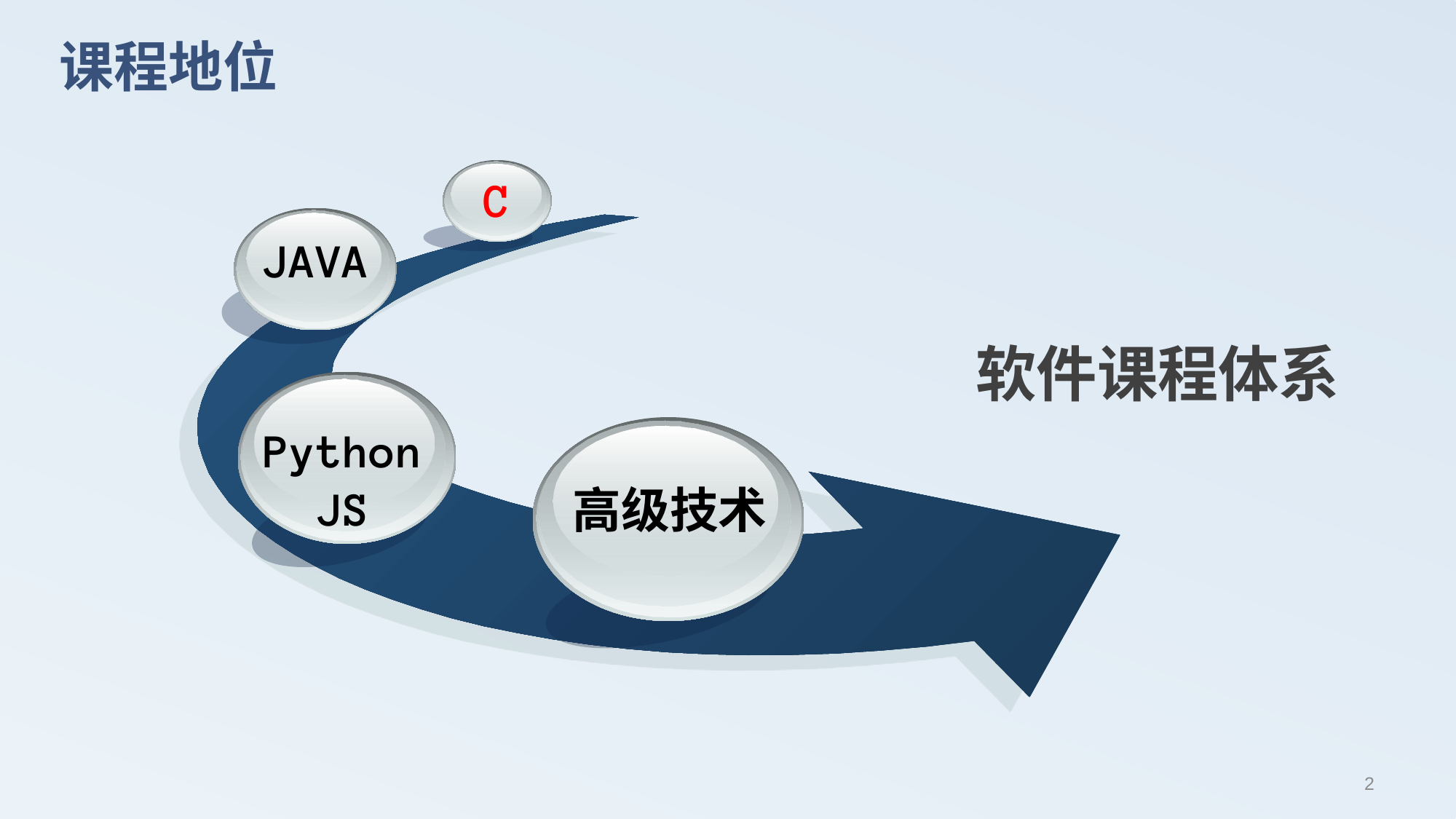

# 课程地位

C

JAVA

软件课程体系

Python
JS

高级技术